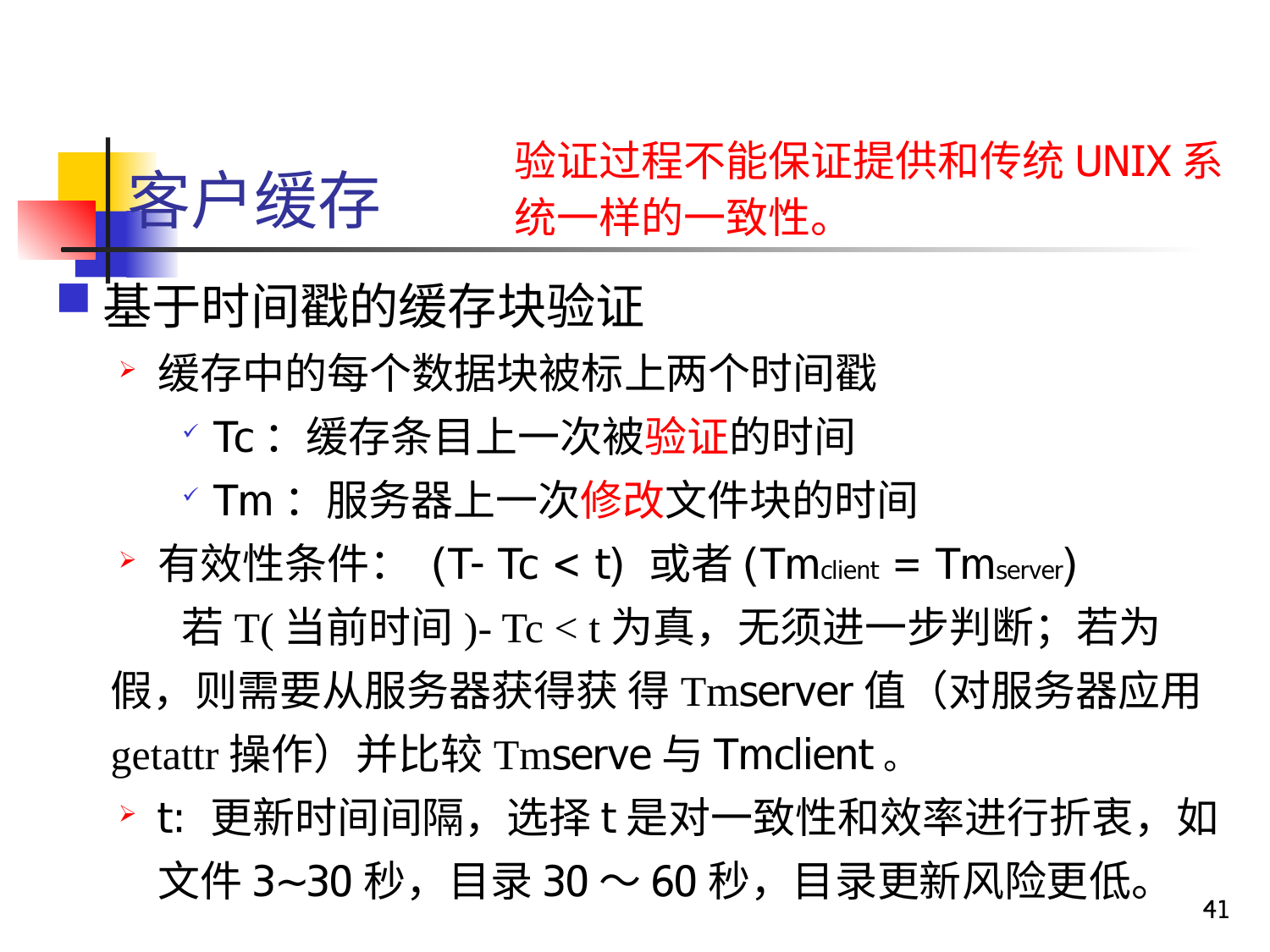

验证过程不能保证提供和传统UNIX系统一样的一致性。
客户缓存
基于时间戳的缓存块验证
缓存中的每个数据块被标上两个时间戳
Tc：缓存条目上一次被验证的时间
Tm：服务器上一次修改文件块的时间
有效性条件： (T- Tc < t) 或者(Tmclient = Tmserver)
        若T(当前时间)- Tc < t为真，无须进一步判断；若为假，则需要从服务器获得获 得Tmserver值（对服务器应用getattr操作）并比较Tmserve与Tmclient。
t: 更新时间间隔，选择t是对一致性和效率进行折衷，如文件3~30秒，目录30～60秒，目录更新风险更低。
41